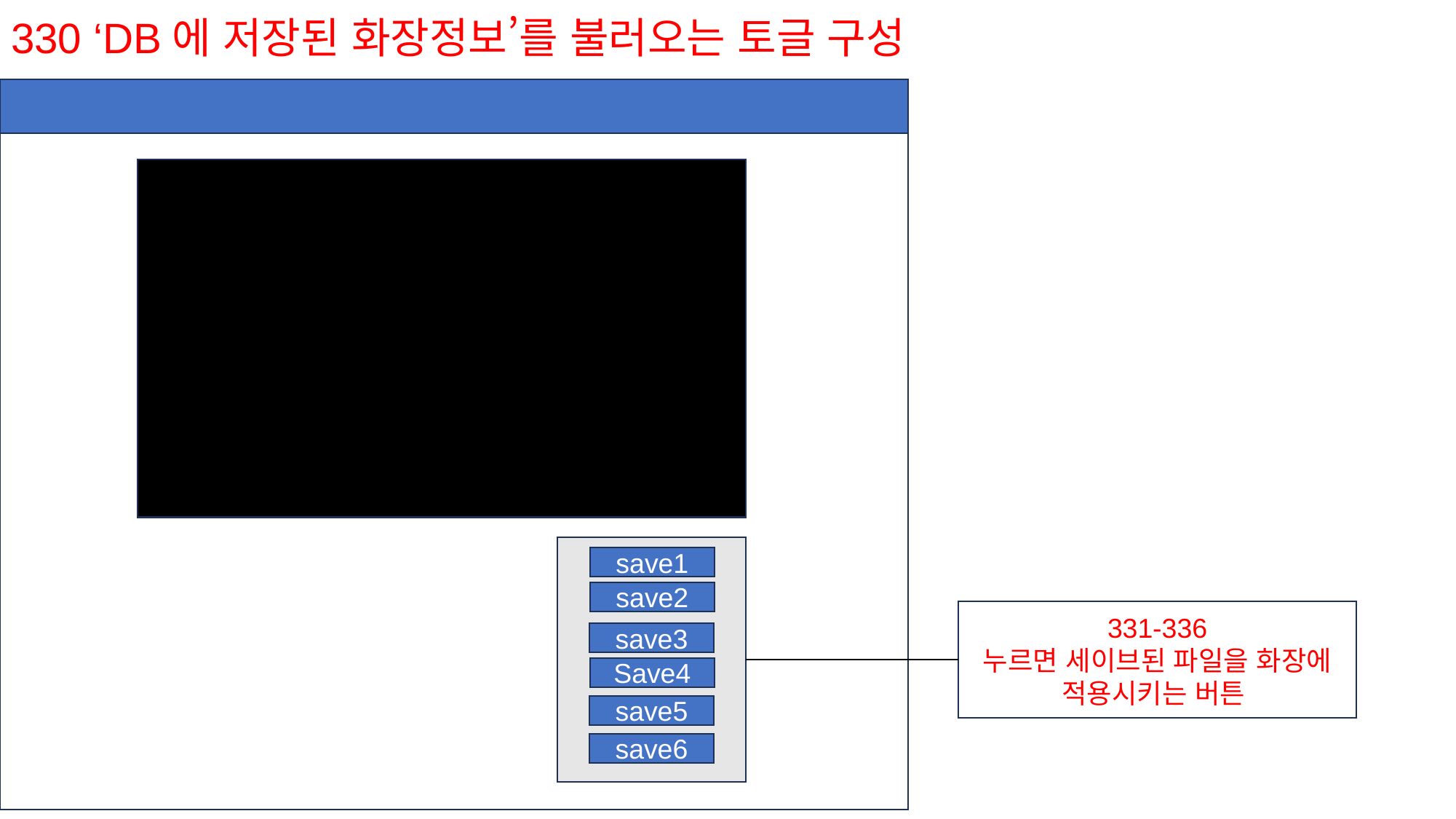

# 330 ‘DB에 저장된 화장정보’를 불러오는 토글 구성

save1
save2
331-336
누르면 세이브된 파일을 화장에 적용시키는 버튼
save3
Save4
save5
save6